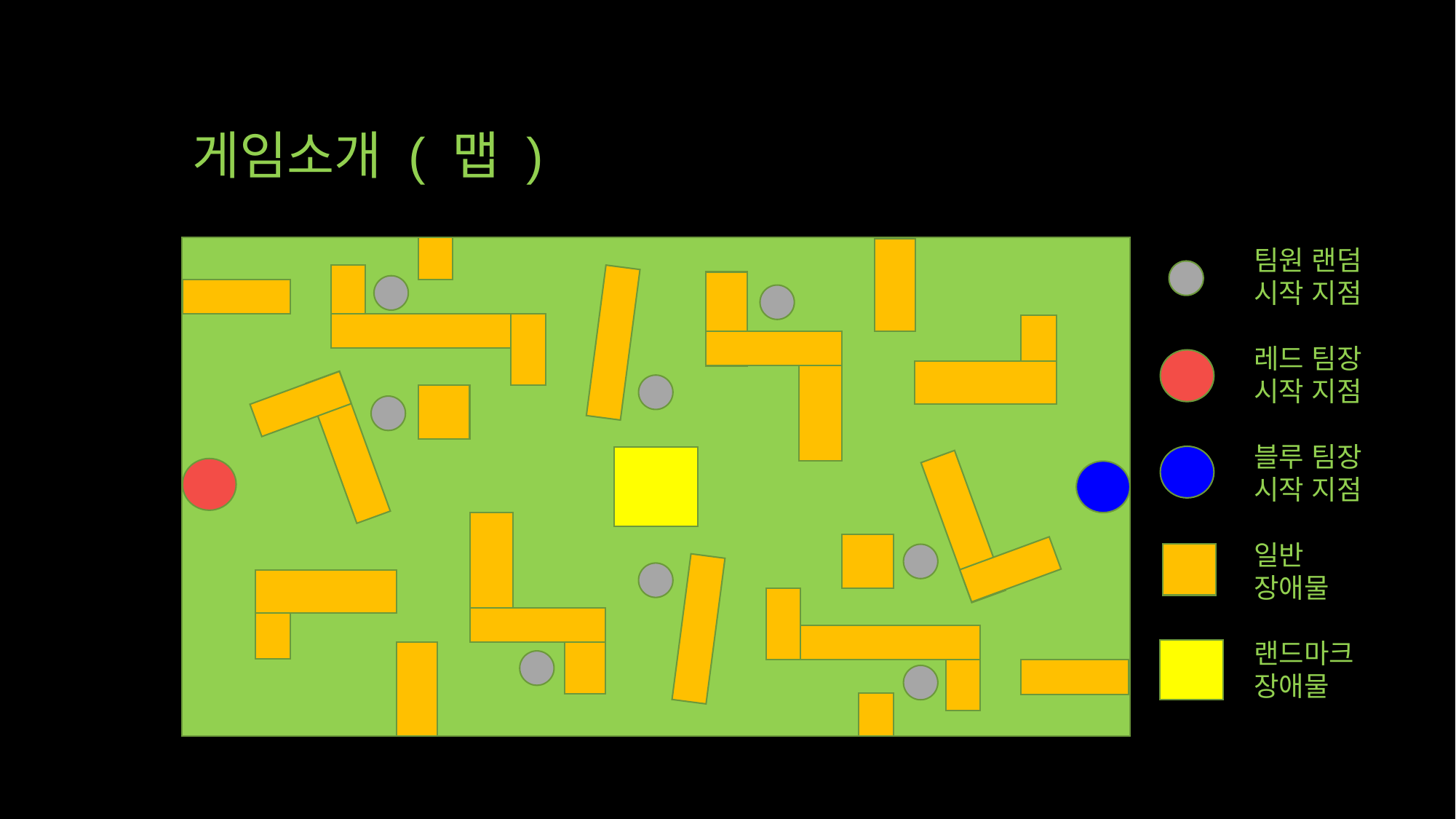

# 게임소개 ( 맵 )
팀원 랜덤
시작 지점

레드 팀장 시작 지점

블루 팀장 시작 지점

일반
장애물

랜드마크
장애물